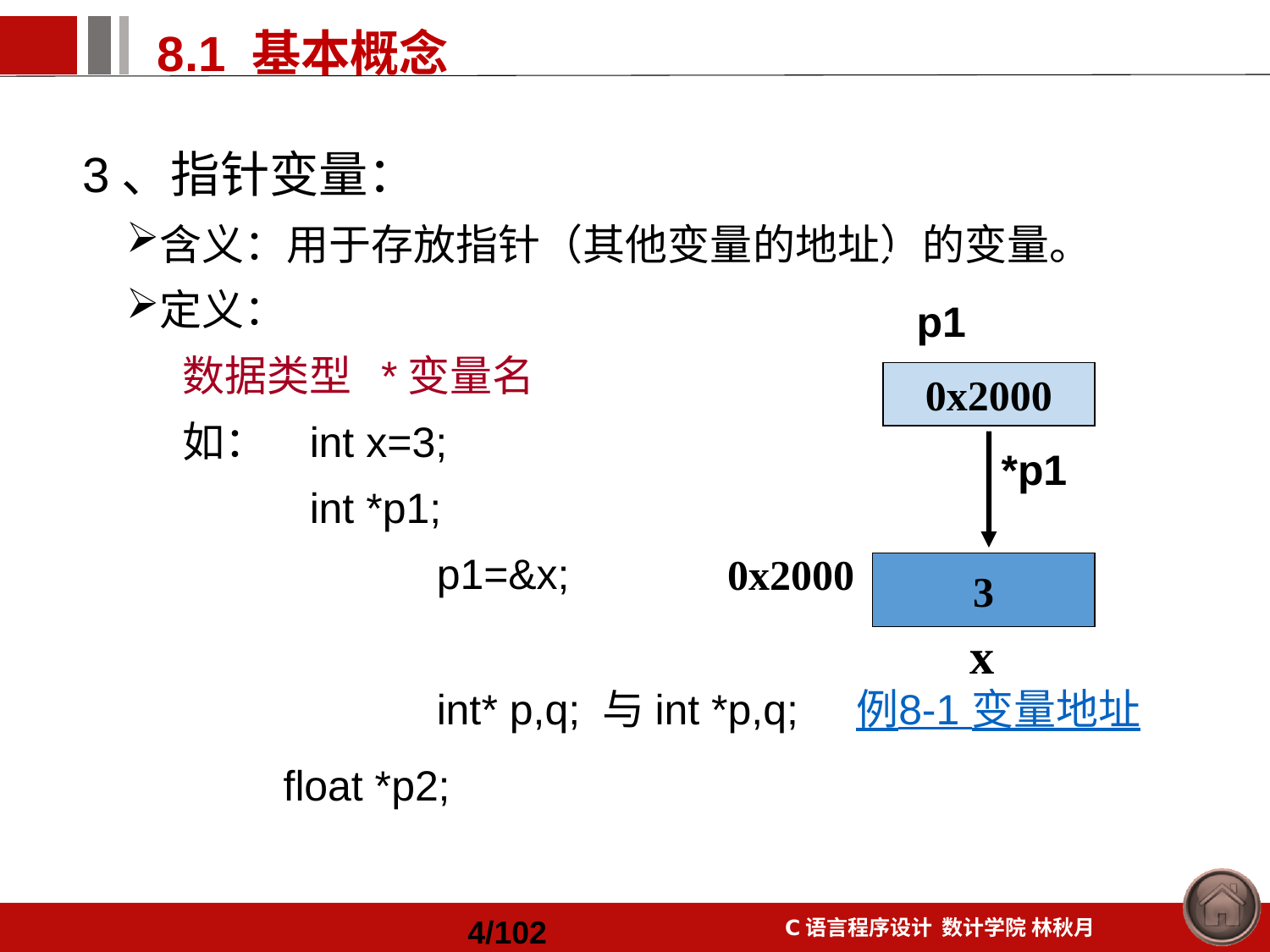

3、指针变量：
含义：用于存放指针（其他变量的地址）的变量。
定义：
数据类型  *变量名
如：	int x=3;
       	int *p1;
 		p1=&x;

		int* p,q; 与int *p,q;    例8-1 变量地址
         	float *p2;

p1
0x2000

*p1
0x2000
3
x